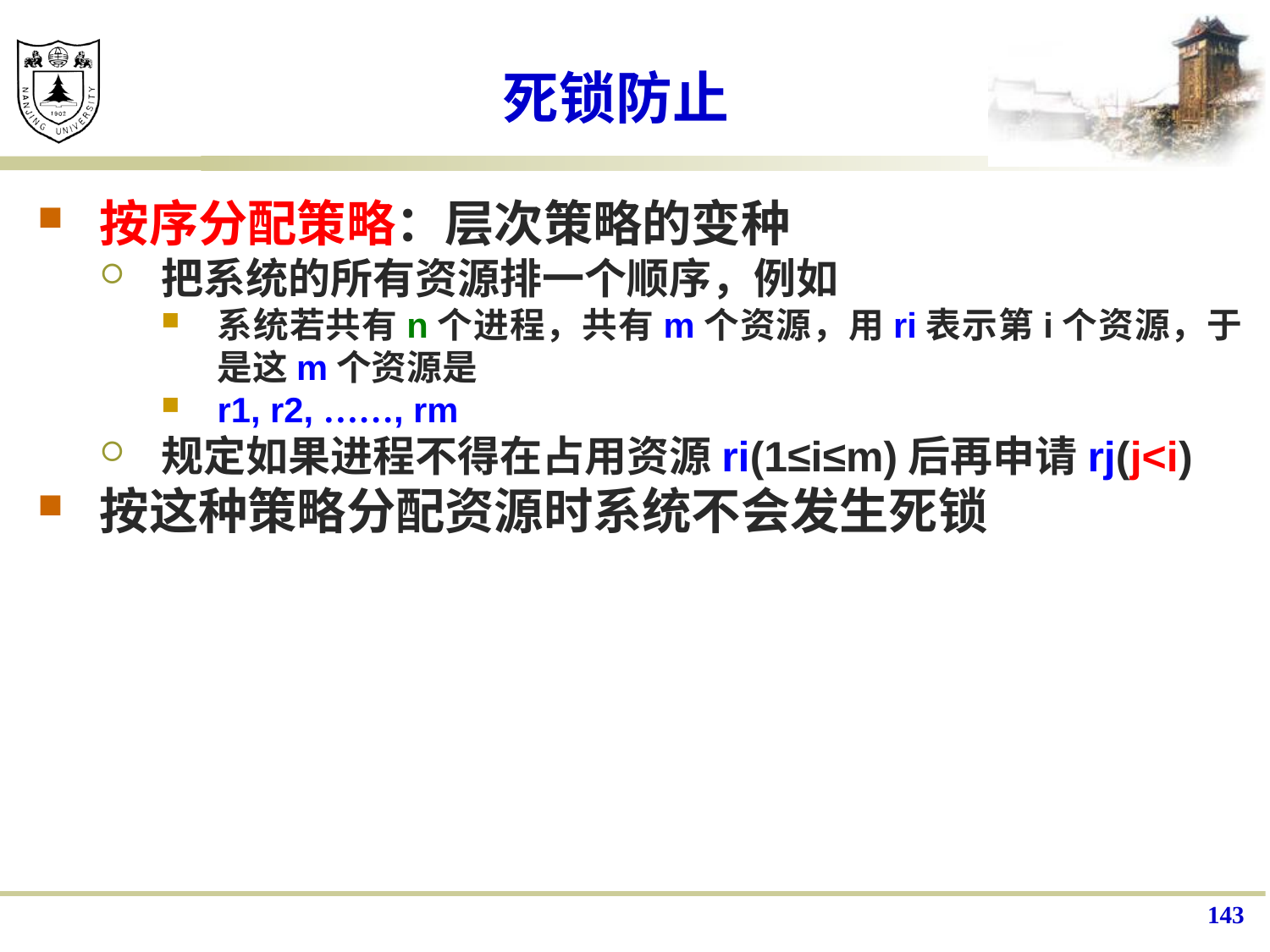

# 死锁防止
按序分配策略：层次策略的变种
把系统的所有资源排一个顺序，例如
系统若共有n个进程，共有m个资源，用ri表示第i个资源，于是这m个资源是
r1, r2, ……, rm
规定如果进程不得在占用资源ri(1≤i≤m)后再申请rj(j<i)
按这种策略分配资源时系统不会发生死锁
143